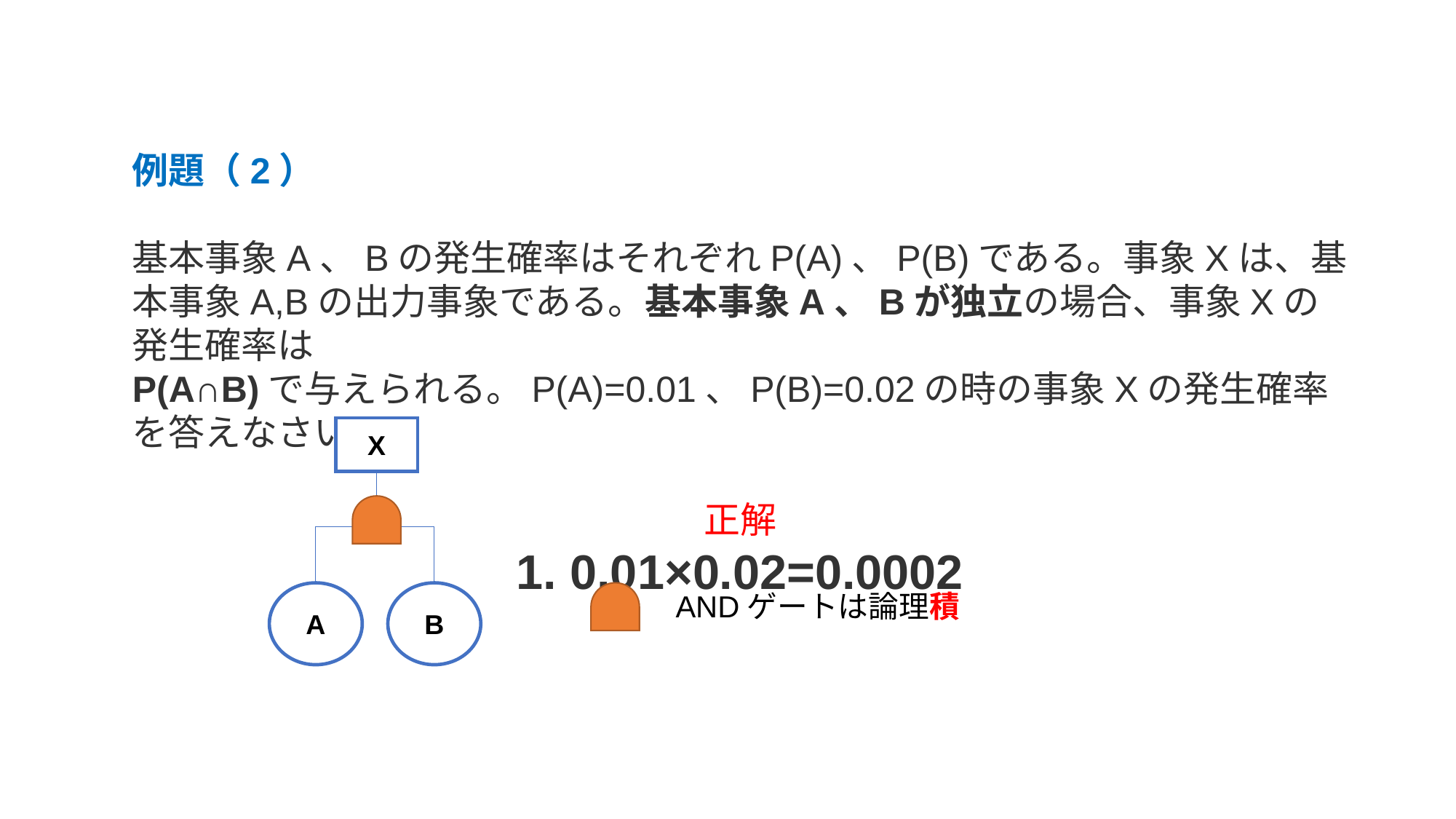

例題（2）

基本事象A、Bの発生確率はそれぞれP(A)、P(B)である。事象Xは、基本事象A,Bの出力事象である。基本事象A、Bが独立の場合、事象Xの発生確率は
P(A∩B)で与えられる。P(A)=0.01、P(B)=0.02の時の事象Xの発生確率を答えなさい。

正解
1. 0.01×0.02=0.0002
X

ANDゲートは論理積

A
B